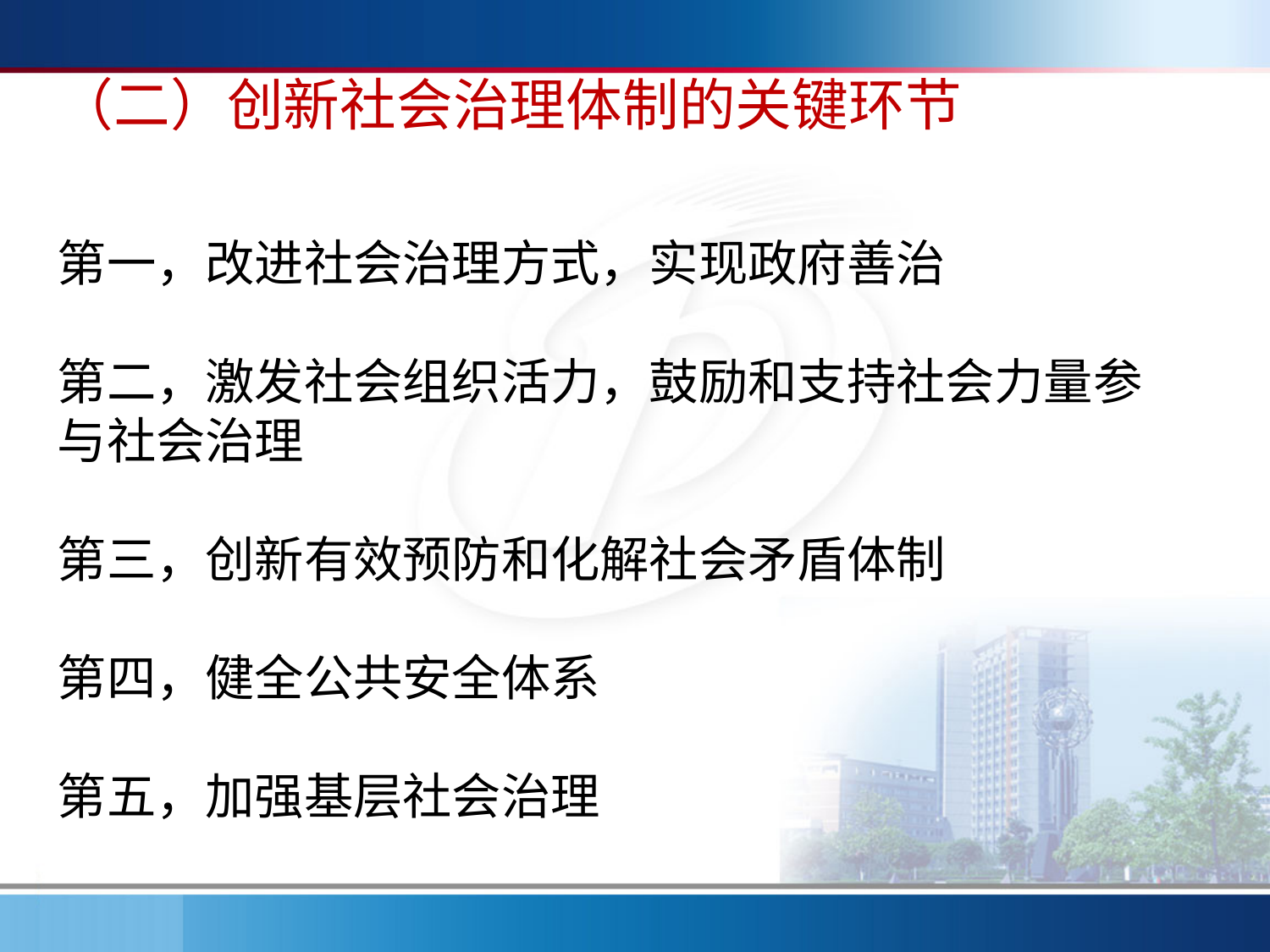

（二）创新社会治理体制的关键环节
第一，改进社会治理方式，实现政府善治

第二，激发社会组织活力，鼓励和支持社会力量参与社会治理

第三，创新有效预防和化解社会矛盾体制

第四，健全公共安全体系

第五，加强基层社会治理